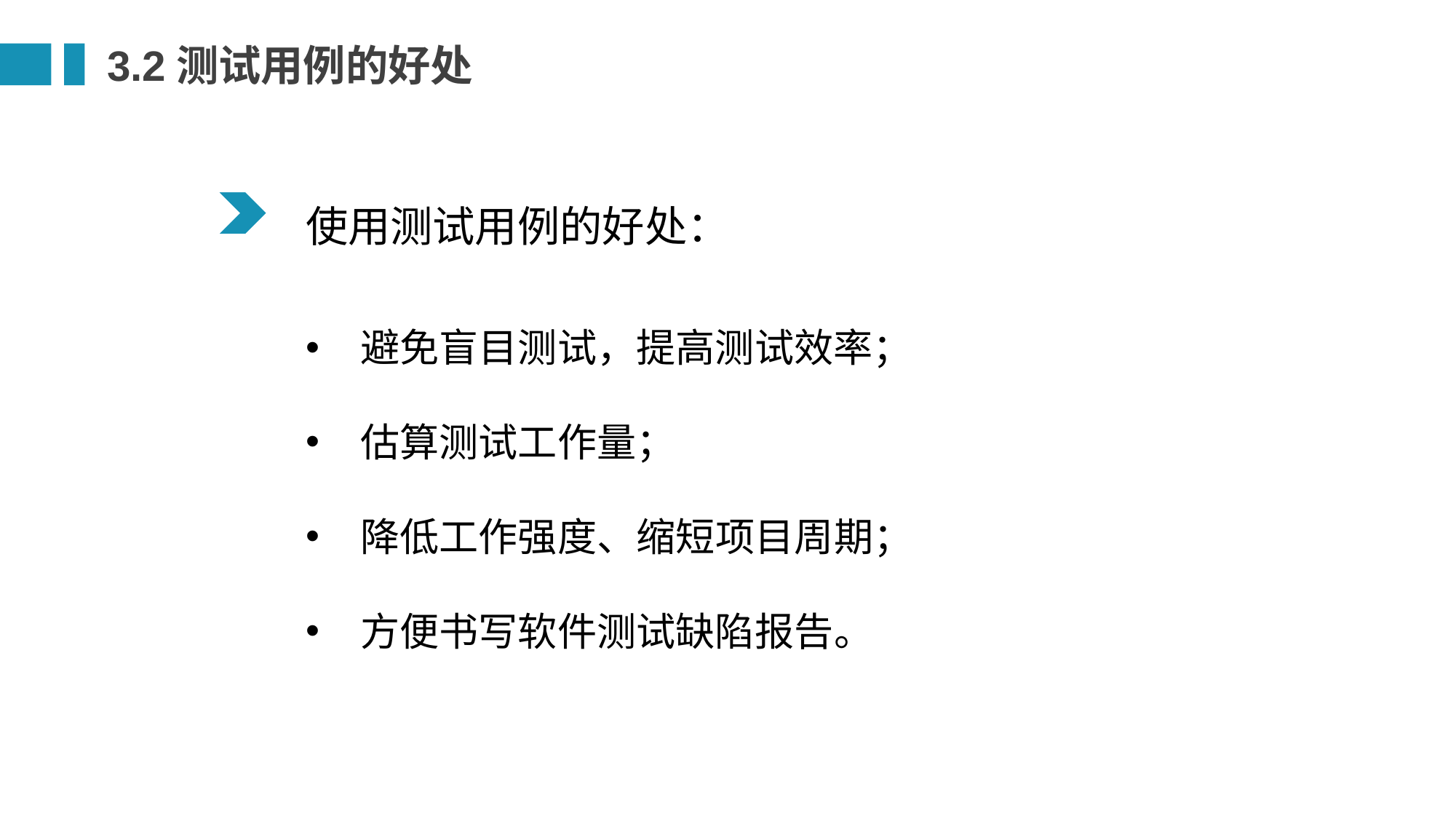

3.2测试用例的好处

使用测试用例的好处：

避免盲目测试，提高测试效率；
估算测试工作量；
降低工作强度、缩短项目周期；
方便书写软件测试缺陷报告。
89